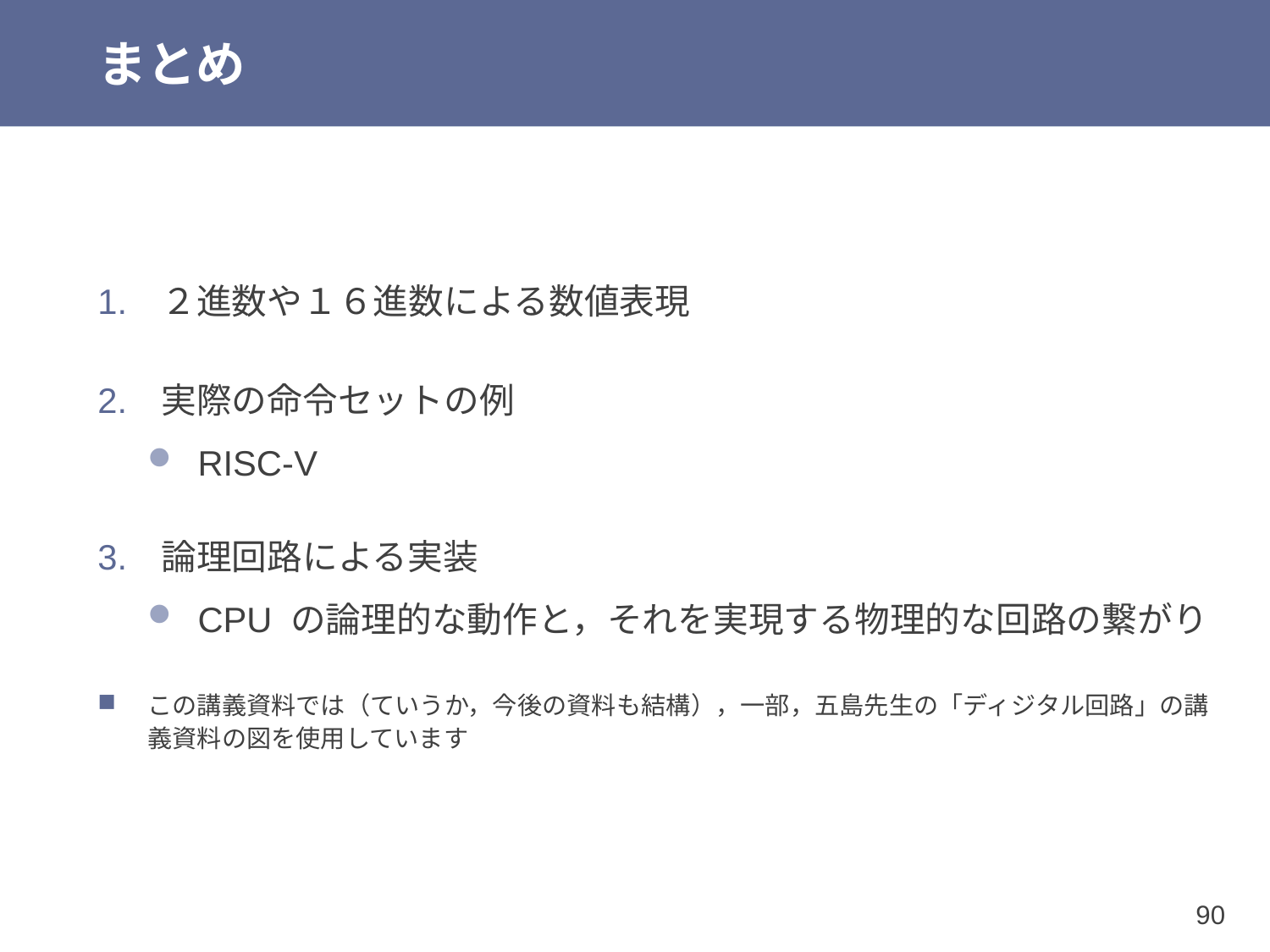

# まとめ
２進数や１６進数による数値表現
実際の命令セットの例
RISC-V
論理回路による実装
CPU の論理的な動作と，それを実現する物理的な回路の繋がり
この講義資料では（ていうか，今後の資料も結構），一部，五島先生の「ディジタル回路」の講義資料の図を使用しています